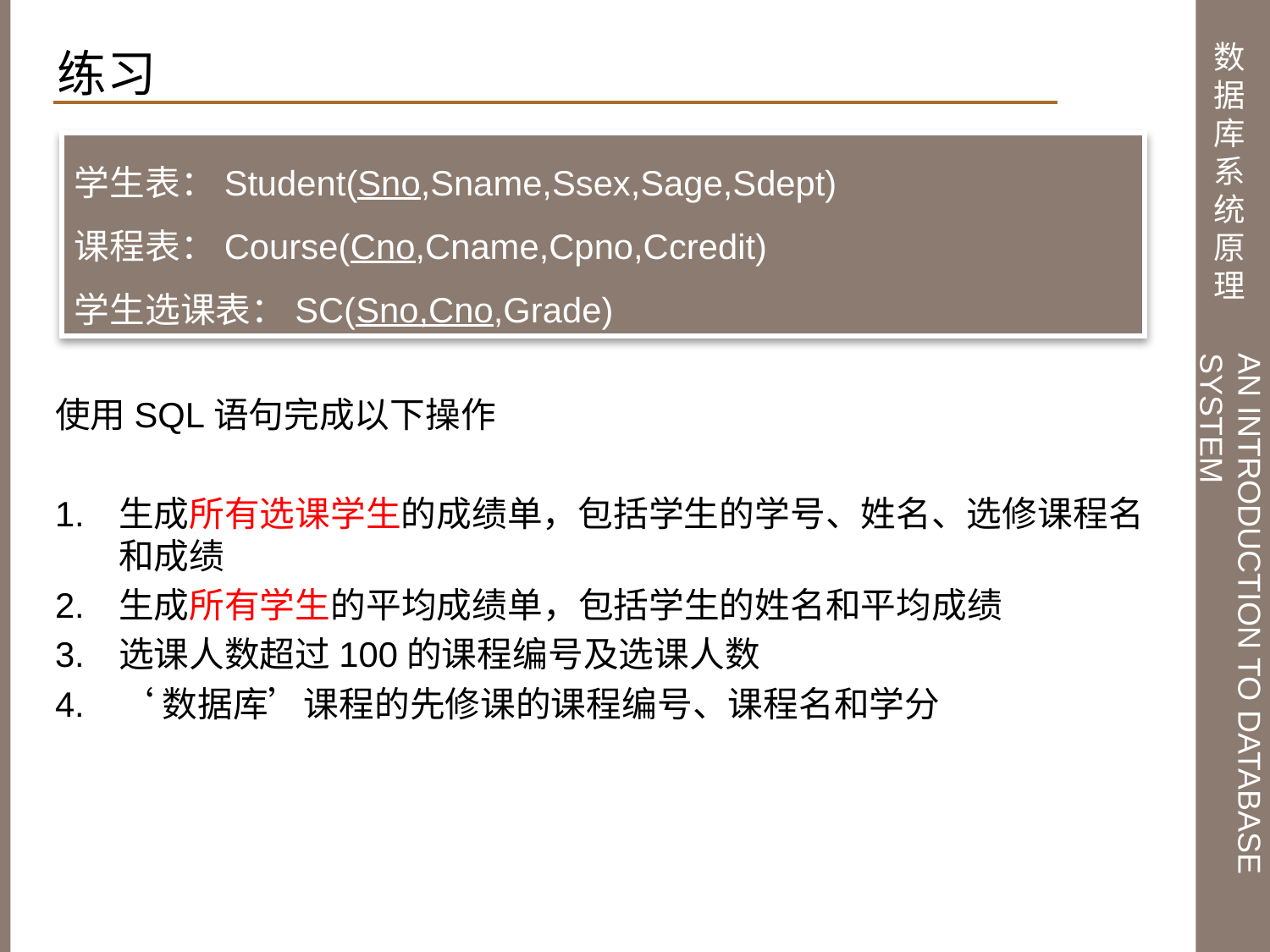

练习
学生表：Student(Sno,Sname,Ssex,Sage,Sdept)
课程表：Course(Cno,Cname,Cpno,Ccredit)
学生选课表：SC(Sno,Cno,Grade)
使用SQL语句完成以下操作

生成所有选课学生的成绩单，包括学生的学号、姓名、选修课程名和成绩
生成所有学生的平均成绩单，包括学生的姓名和平均成绩
选课人数超过100的课程编号及选课人数
‘数据库’课程的先修课的课程编号、课程名和学分